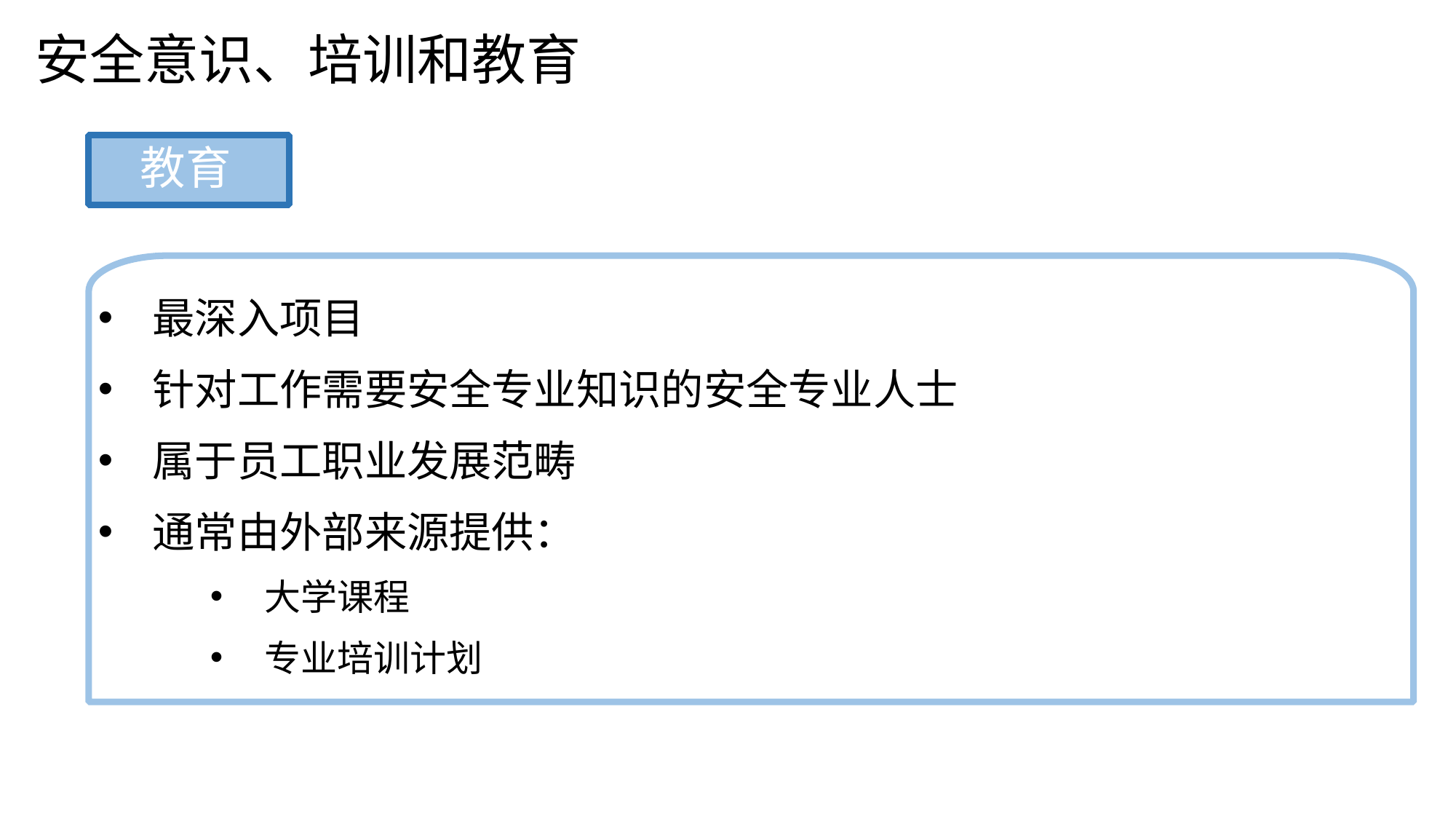

安全意识、培训和教育

教育
最深入项目
针对工作需要安全专业知识的安全专业人士
属于员工职业发展范畴
通常由外部来源提供：
大学课程
专业培训计划